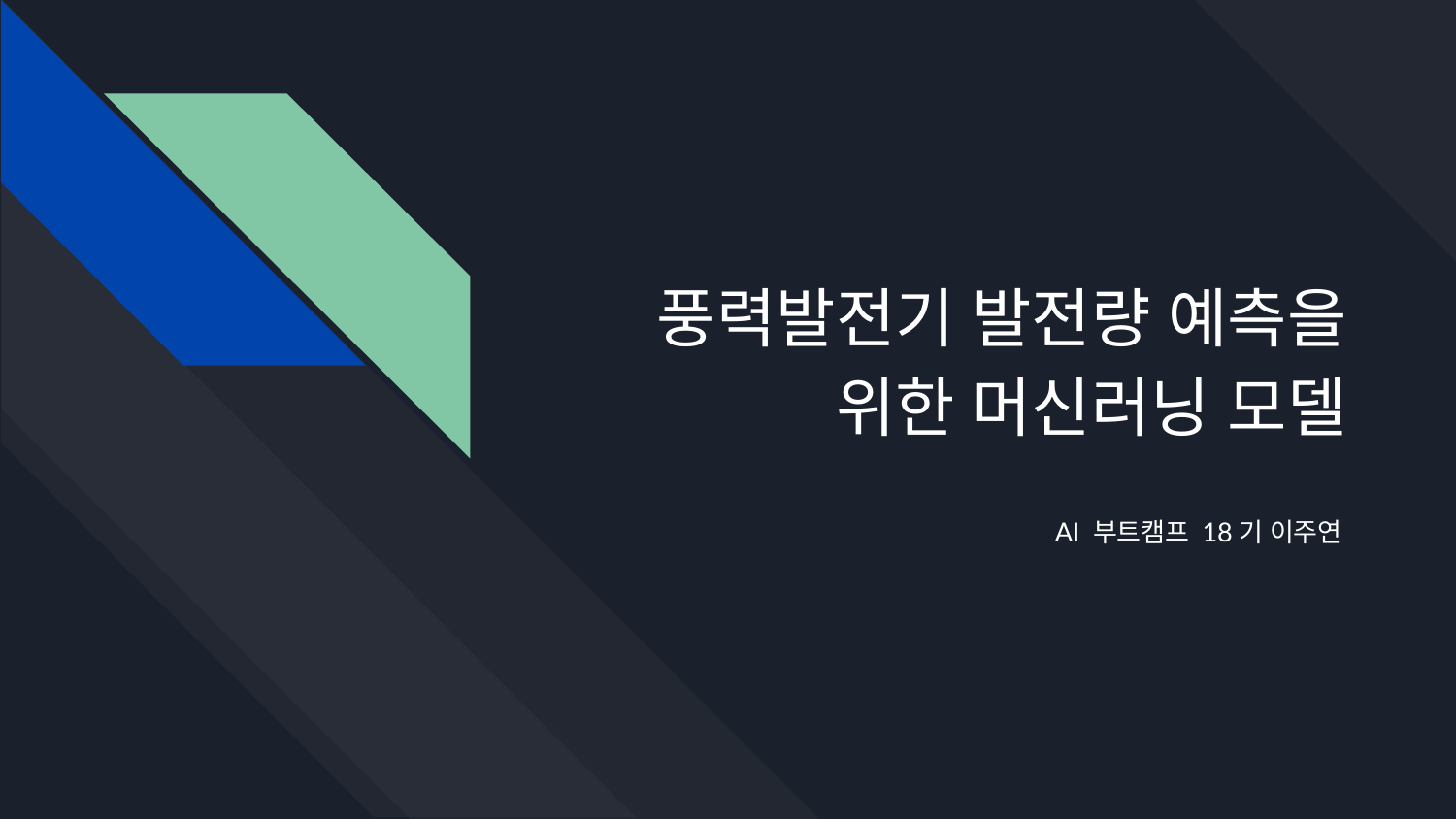

# 풍력발전기 발전량 예측을 위한 머신러닝 모델
AI 부트캠프 18기 이주연